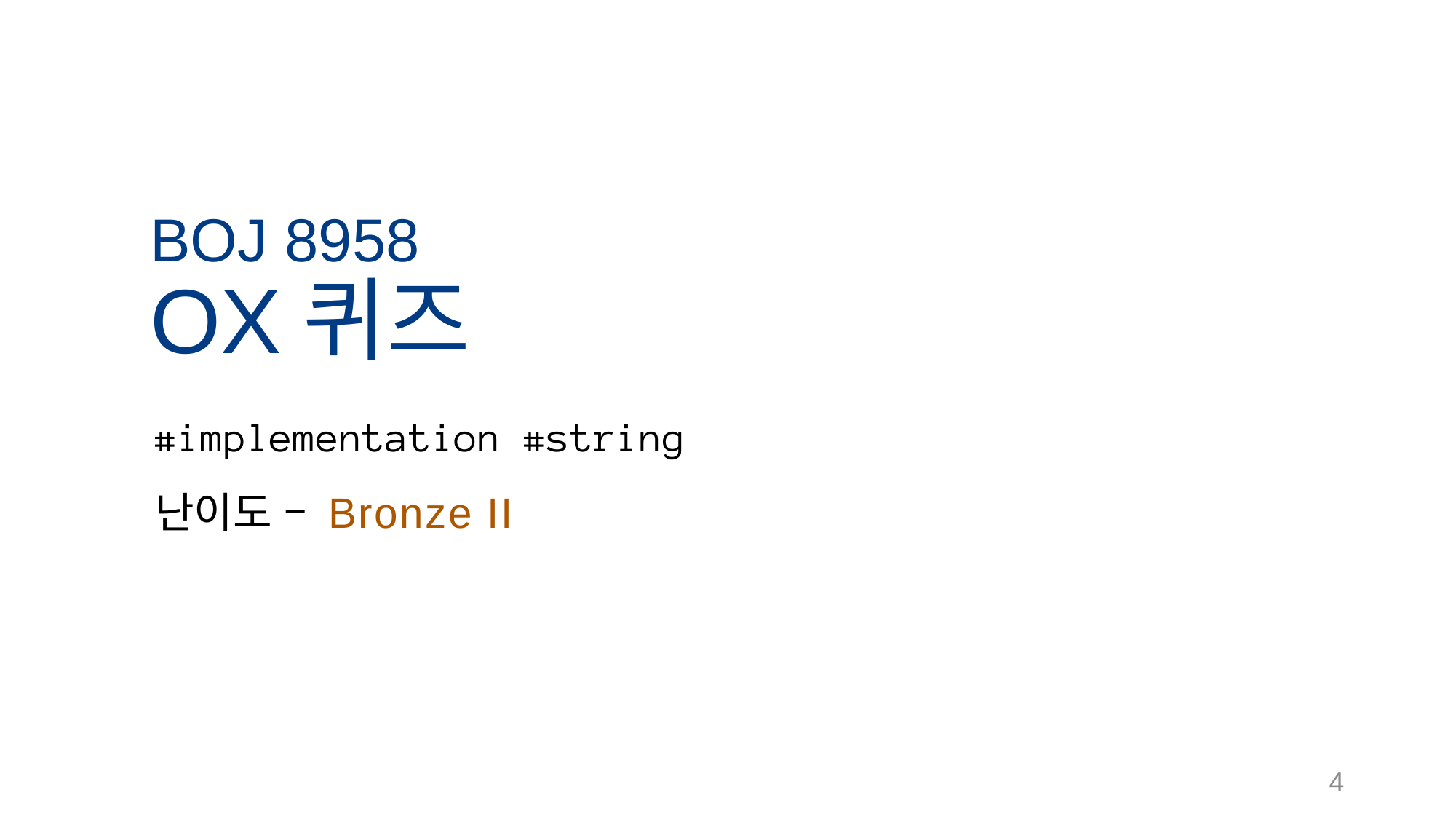

BOJ 8958
OX퀴즈
#implementation #string
난이도 – Bronze II
4